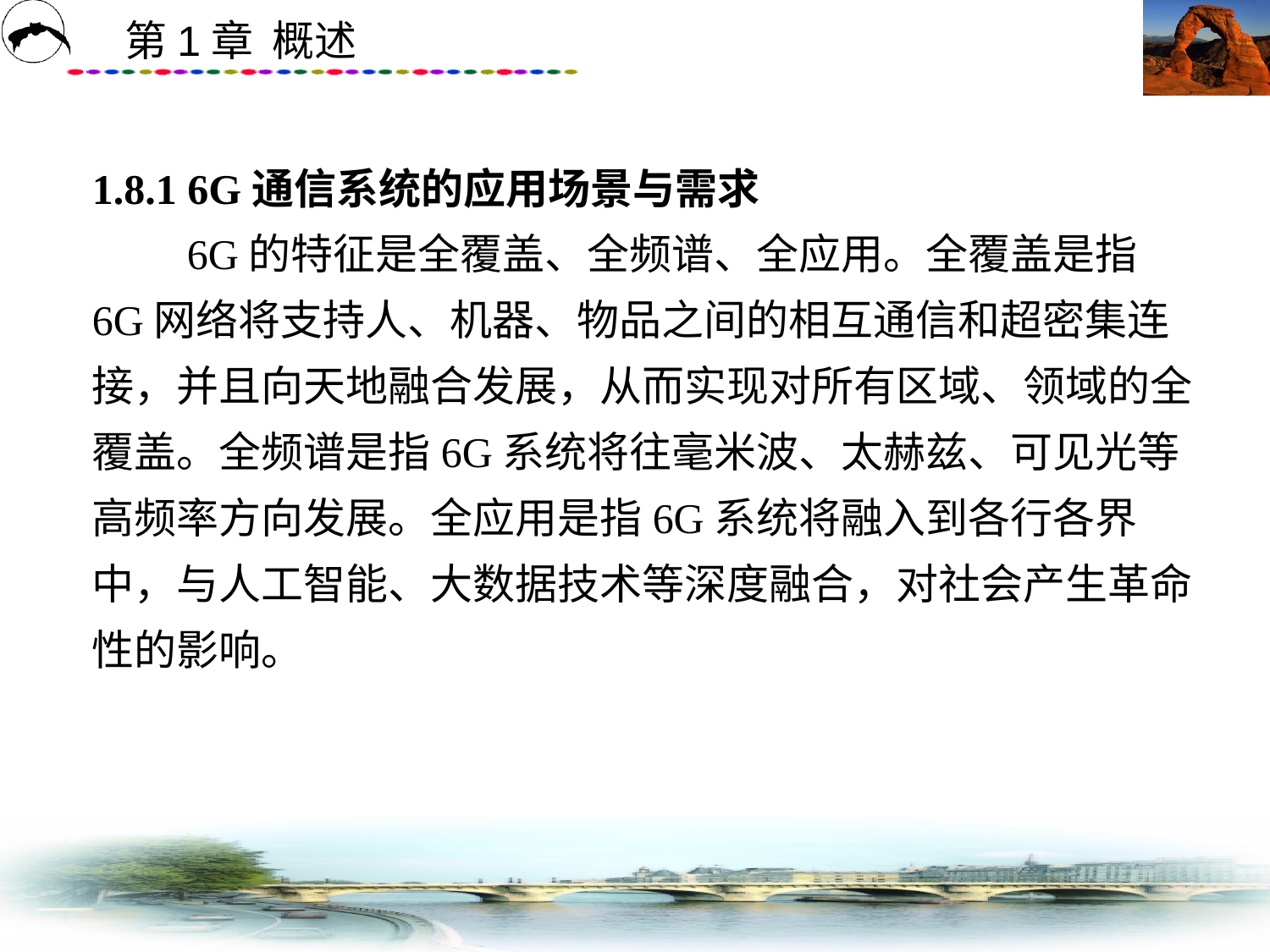

# 1.8.1 6G通信系统的应用场景与需求 　　6G的特征是全覆盖、全频谱、全应用。全覆盖是指6G网络将支持人、机器、物品之间的相互通信和超密集连接，并且向天地融合发展，从而实现对所有区域、领域的全覆盖。全频谱是指6G系统将往毫米波、太赫兹、可见光等高频率方向发展。全应用是指6G系统将融入到各行各界中，与人工智能、大数据技术等深度融合，对社会产生革命性的影响。